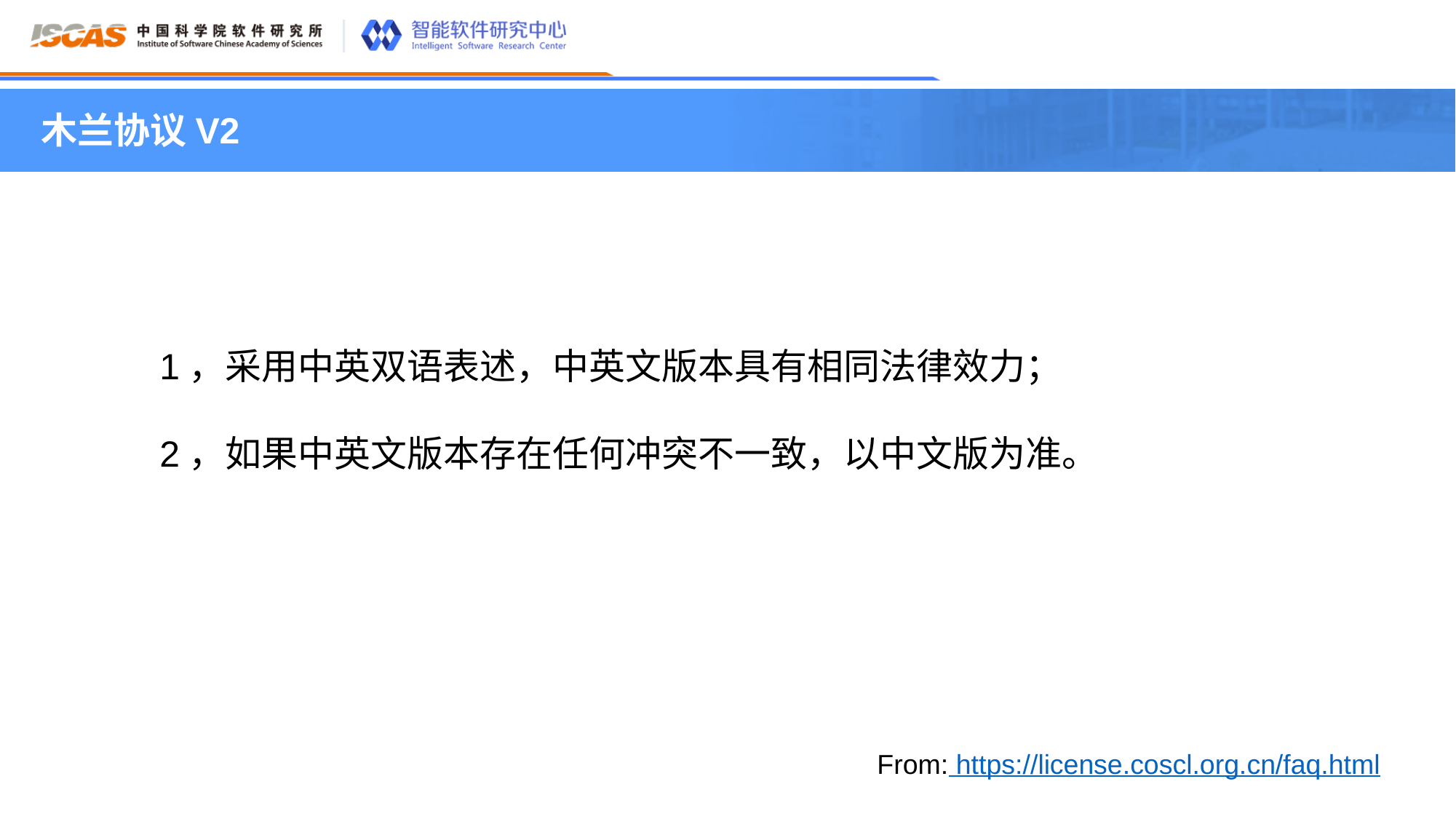

木兰协议V2
1，采用中英双语表述，中英文版本具有相同法律效力；

2，如果中英文版本存在任何冲突不一致，以中文版为准。
From: https://license.coscl.org.cn/faq.html